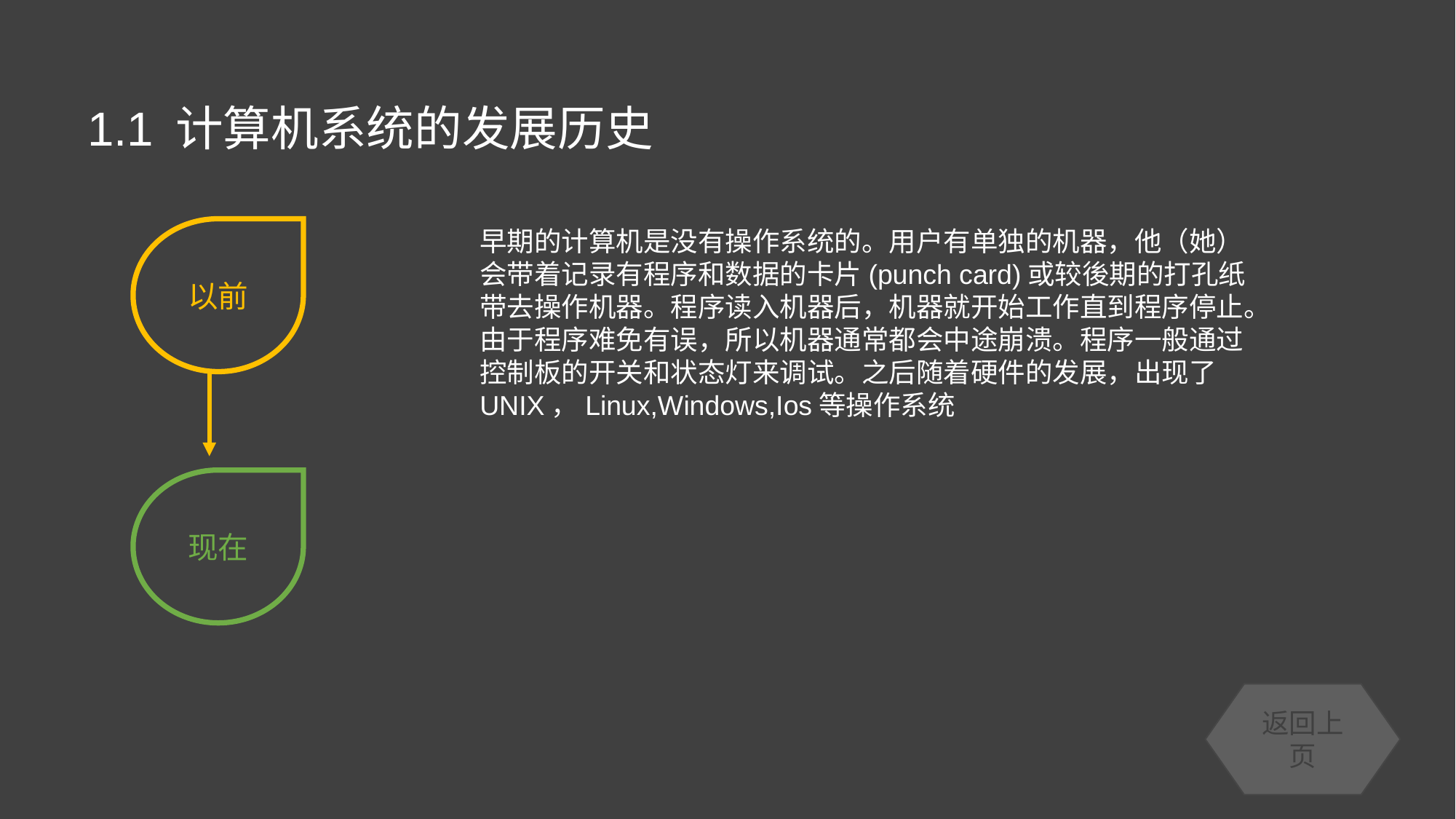

1.1 计算机系统的发展历史
1.1 计算机系统的发展历史
以前
早期的计算机是没有操作系统的。用户有单独的机器，他（她）会带着记录有程序和数据的卡片(punch card)或较後期的打孔纸带去操作机器。程序读入机器后，机器就开始工作直到程序停止。由于程序难免有误，所以机器通常都会中途崩溃。程序一般通过控制板的开关和状态灯来调试。之后随着硬件的发展，出现了UNIX，Linux,Windows,Ios等操作系统

现在
返回上页